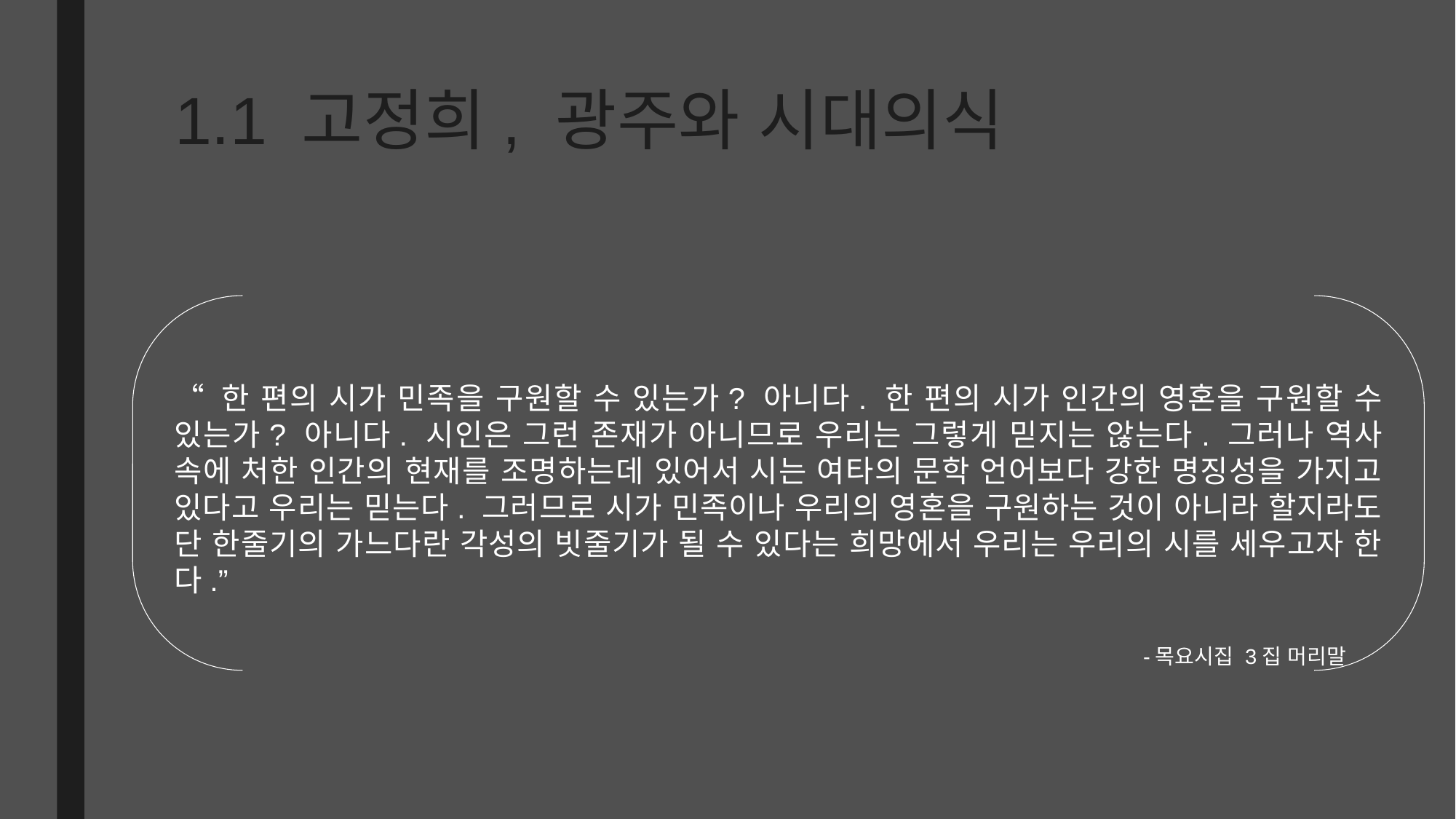

# 1.1 고정희, 광주와 시대의식

“ 한 편의 시가 민족을 구원할 수 있는가? 아니다. 한 편의 시가 인간의 영혼을 구원할 수 있는가? 아니다. 시인은 그런 존재가 아니므로 우리는 그렇게 믿지는 않는다. 그러나 역사 속에 처한 인간의 현재를 조명하는데 있어서 시는 여타의 문학 언어보다 강한 명징성을 가지고 있다고 우리는 믿는다. 그러므로 시가 민족이나 우리의 영혼을 구원하는 것이 아니라 할지라도 단 한줄기의 가느다란 각성의 빗줄기가 될 수 있다는 희망에서 우리는 우리의 시를 세우고자 한다.”

   -목요시집 3집 머리말